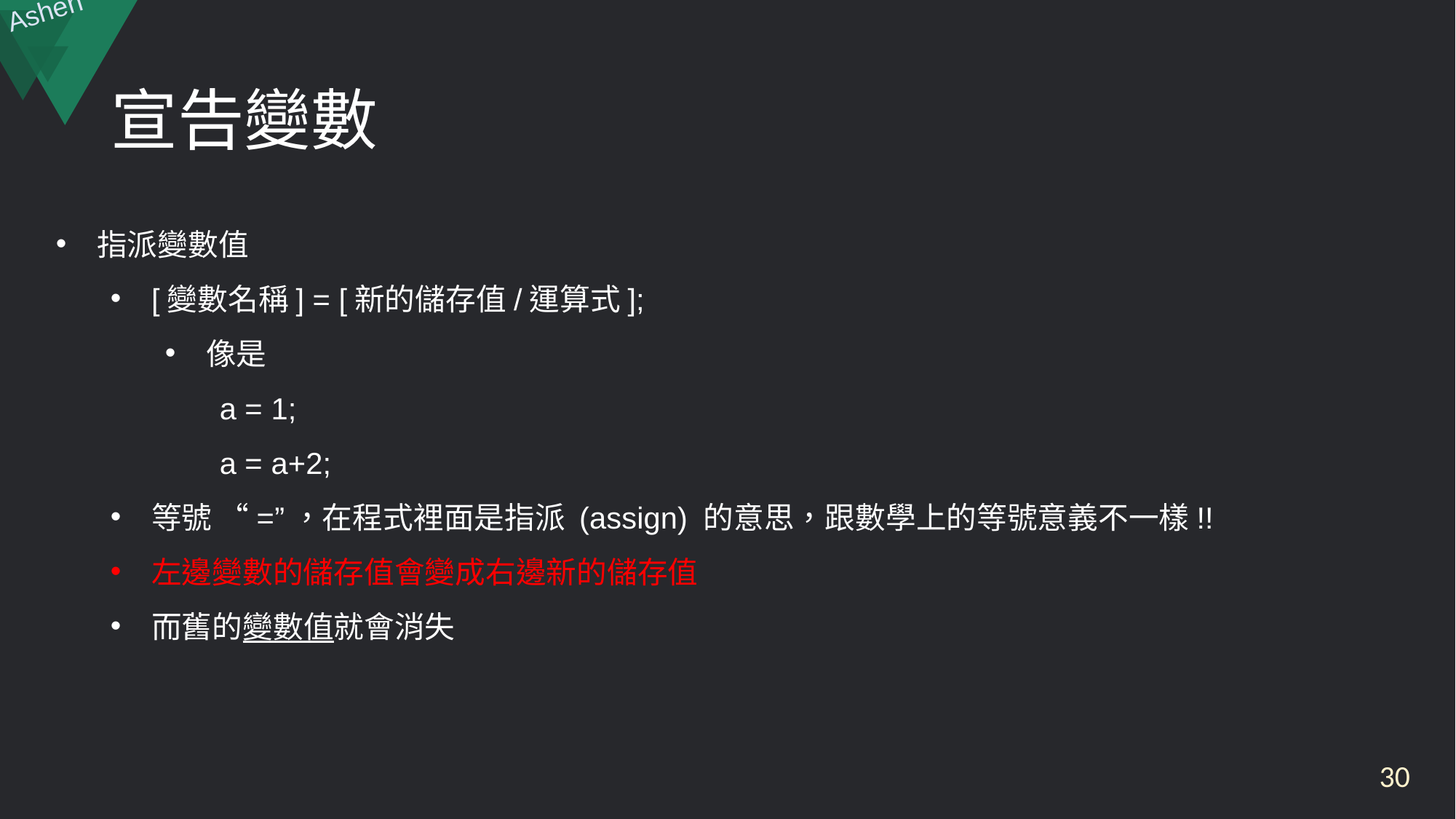

# 宣告變數
指派變數值
[變數名稱] = [新的儲存值/運算式];
像是
a = 1;
a = a+2;
等號 “=”，在程式裡面是指派 (assign) 的意思，跟數學上的等號意義不一樣!!
左邊變數的儲存值會變成右邊新的儲存值
而舊的變數值就會消失
30